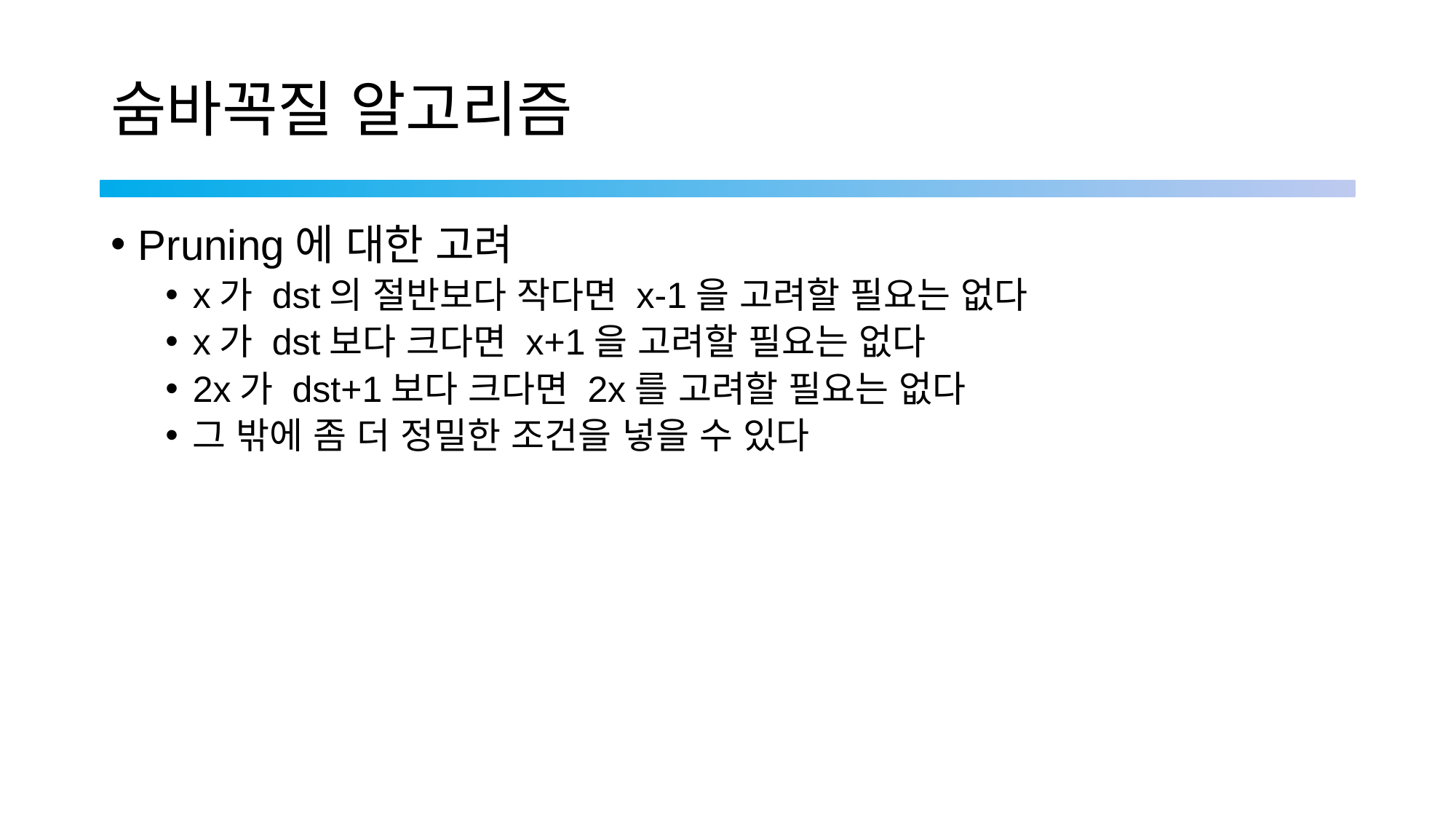

# 숨바꼭질 알고리즘
Pruning에 대한 고려
x가 dst의 절반보다 작다면 x-1을 고려할 필요는 없다
x가 dst보다 크다면 x+1을 고려할 필요는 없다
2x가 dst+1보다 크다면 2x를 고려할 필요는 없다
그 밖에 좀 더 정밀한 조건을 넣을 수 있다